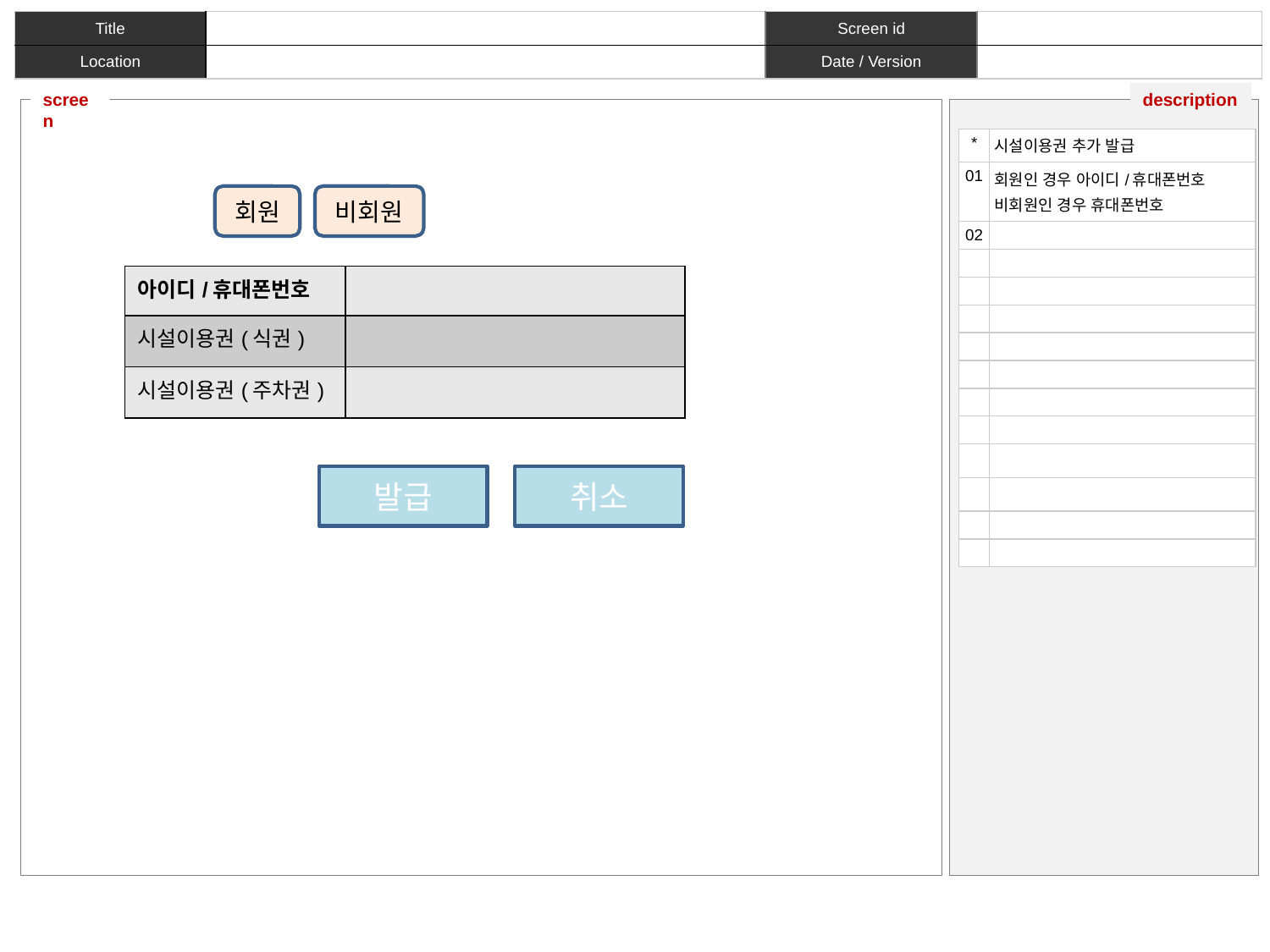

| \* | 시설이용권 추가 발급 |
| --- | --- |
| 01 | 회원인 경우 아이디/휴대폰번호 비회원인 경우 휴대폰번호 |
| 02 |  |
|  |  |
|  |  |
|  |  |
|  |  |
|  |  |
|  |  |
|  |  |
|  |  |
|  |  |
|  |  |
|  |  |
회원
비회원
| 아이디/휴대폰번호 |  |
| --- | --- |
| 시설이용권(식권) |  |
| 시설이용권(주차권) |  |
발급
취소